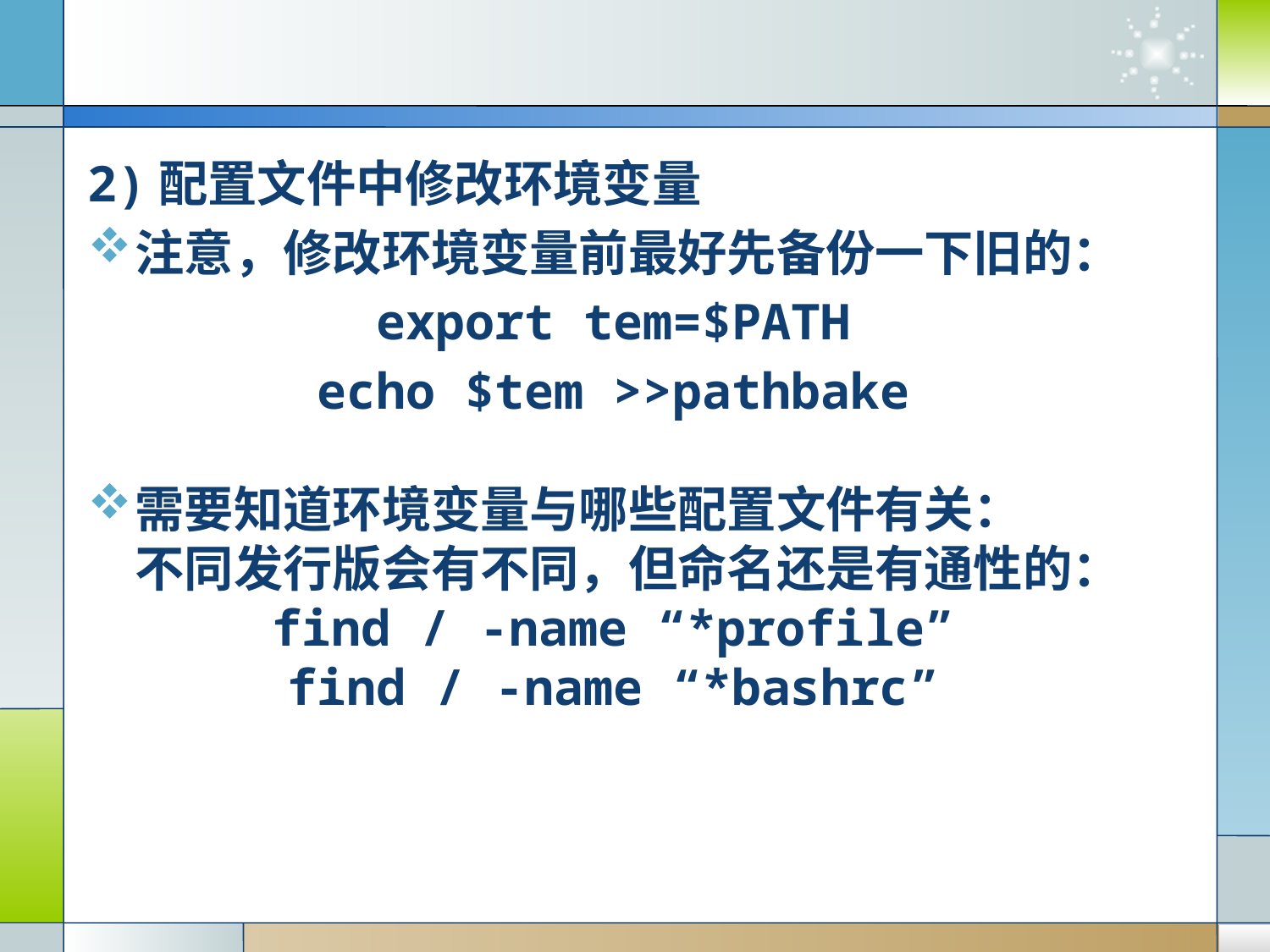

2)配置文件中修改环境变量
注意，修改环境变量前最好先备份一下旧的：
export tem=$PATH
echo $tem >>pathbake

需要知道环境变量与哪些配置文件有关：
	不同发行版会有不同，但命名还是有通性的：
find / -name “*profile”
find / -name “*bashrc”

# 50